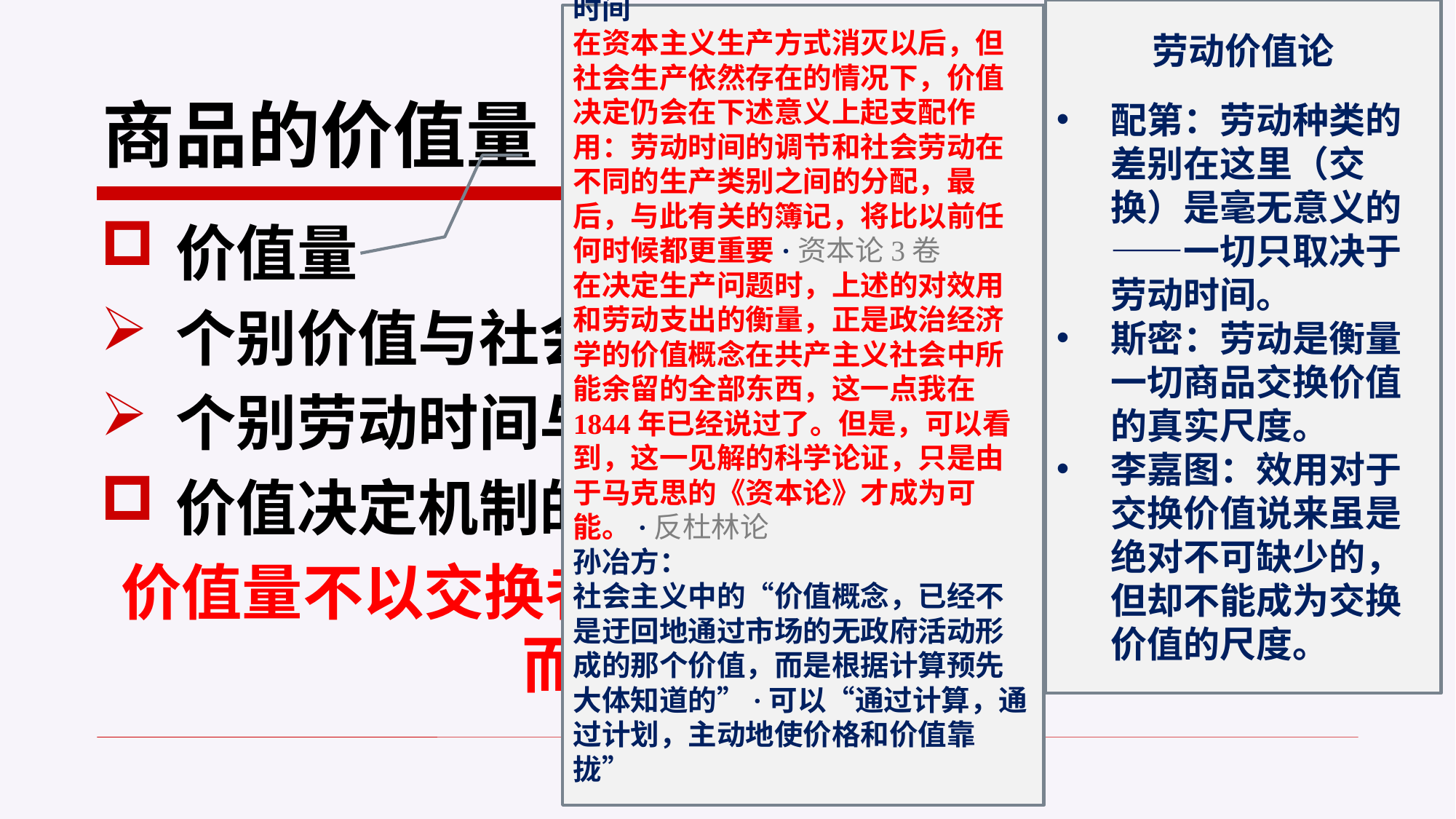

劳动价值论

配第：劳动种类的差别在这里（交换）是毫无意义的——一切只取决于劳动时间。
斯密：劳动是衡量一切商品交换价值的真实尺度。
李嘉图：效用对于交换价值说来虽是绝对不可缺少的，但却不能成为交换价值的尺度。
时间
在资本主义生产方式消灭以后，但社会生产依然存在的情况下，价值决定仍会在下述意义上起支配作用：劳动时间的调节和社会劳动在不同的生产类别之间的分配，最后，与此有关的簿记，将比以前任何时候都更重要·资本论3卷
在决定生产问题时，上述的对效用和劳动支出的衡量，正是政治经济学的价值概念在共产主义社会中所能余留的全部东西，这一点我在1844年已经说过了。但是，可以看到，这一见解的科学论证，只是由于马克思的《资本论》才成为可能。·反杜林论
孙冶方：
社会主义中的“价值概念，已经不是迂回地通过市场的无政府活动形成的那个价值，而是根据计算预先大体知道的”·可以“通过计算，通过计划，主动地使价格和价值靠拢”

# 商品的价值量
价值量
个别价值与社会价值
个别劳动时间与社会必要劳动时间
价值决定机制的“优胜劣汰”
价值量不以交换者的意志、设想和活动为转移而不断地变动着。